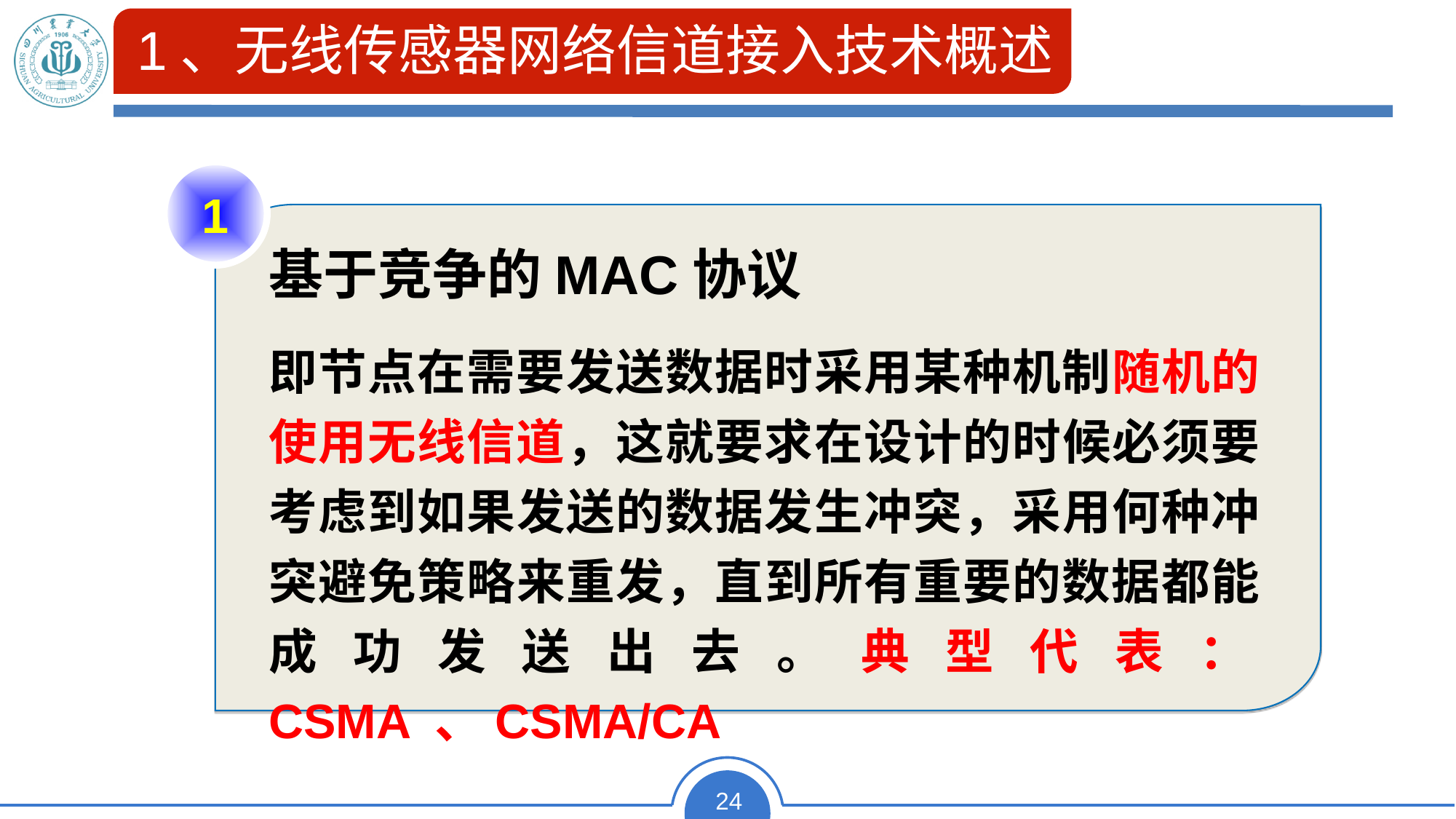

# 1、无线传感器网络信道接入技术概述
1

基于竞争的MAC协议
即节点在需要发送数据时采用某种机制随机的使用无线信道，这就要求在设计的时候必须要考虑到如果发送的数据发生冲突，采用何种冲突避免策略来重发，直到所有重要的数据都能成功发送出去。典型代表：CSMA 、CSMA/CA